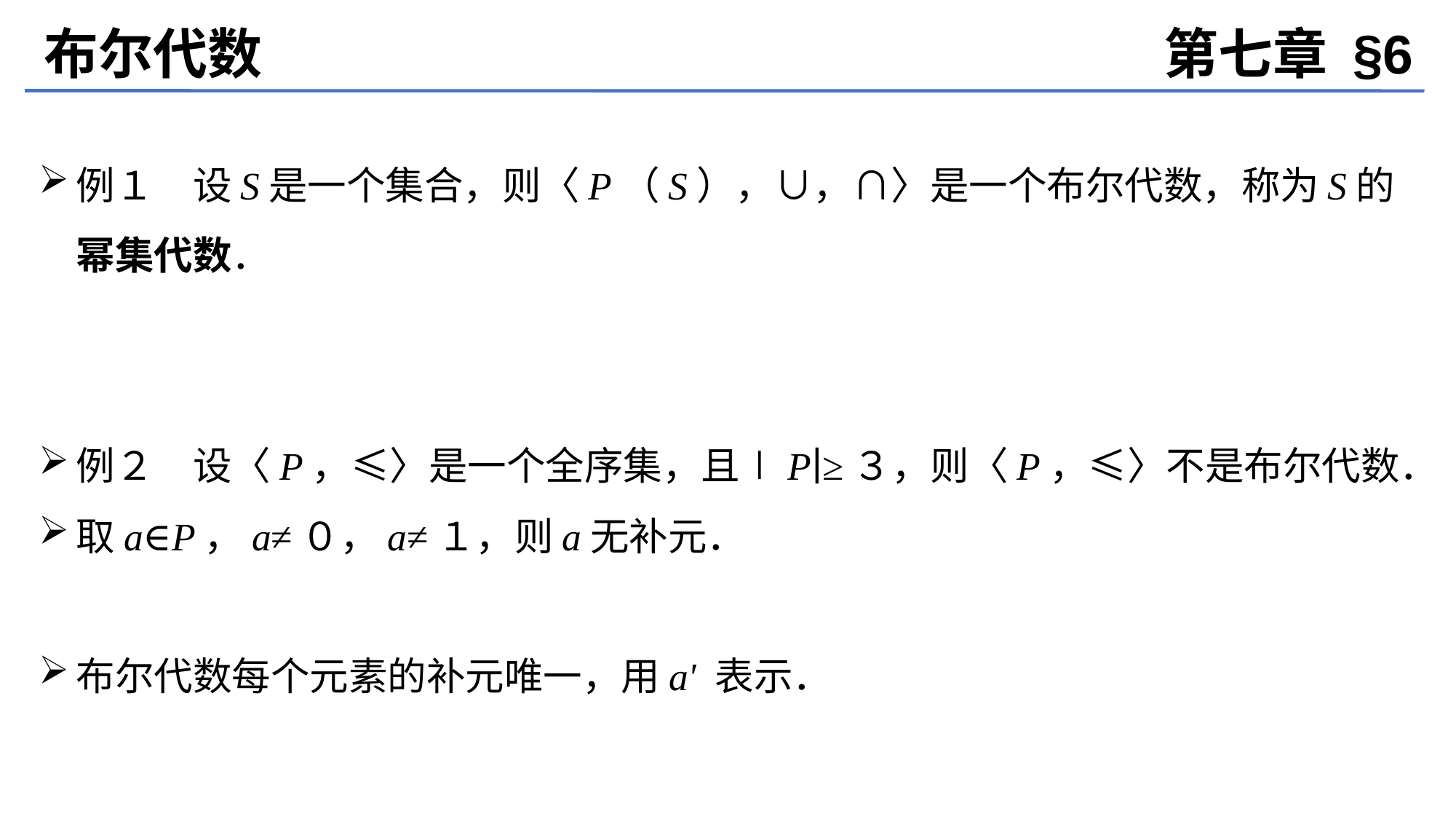

布尔代数
第七章 §6
例１　设S是一个集合，则〈P（S），∪，∩〉是一个布尔代数，称为S的幂集代数．

例２　设〈P，≤〉是一个全序集，且∣P∣≥３，则〈P，≤〉不是布尔代数．
取a∈P，a≠０，a≠１，则a无补元．

布尔代数每个元素的补元唯一，用a' 表示．